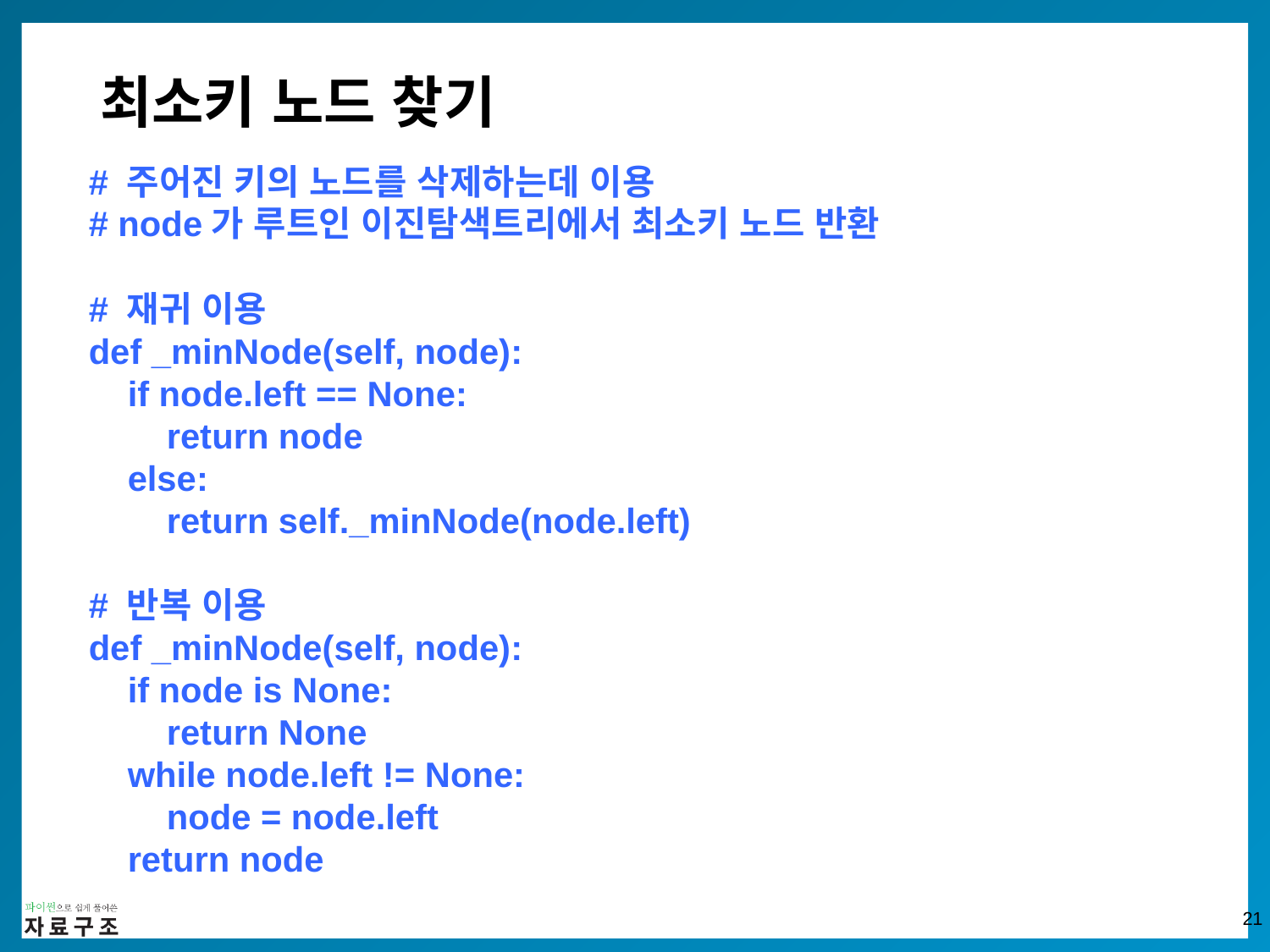

# 최소키 노드 찾기
# 주어진 키의 노드를 삭제하는데 이용
# node가 루트인 이진탐색트리에서 최소키 노드 반환

# 재귀 이용
def _minNode(self, node):
    if node.left == None:
        return node
    else:
        return self._minNode(node.left)

# 반복 이용
def _minNode(self, node):
    if node is None:
        return None
    while node.left != None:
        node = node.left
    return node